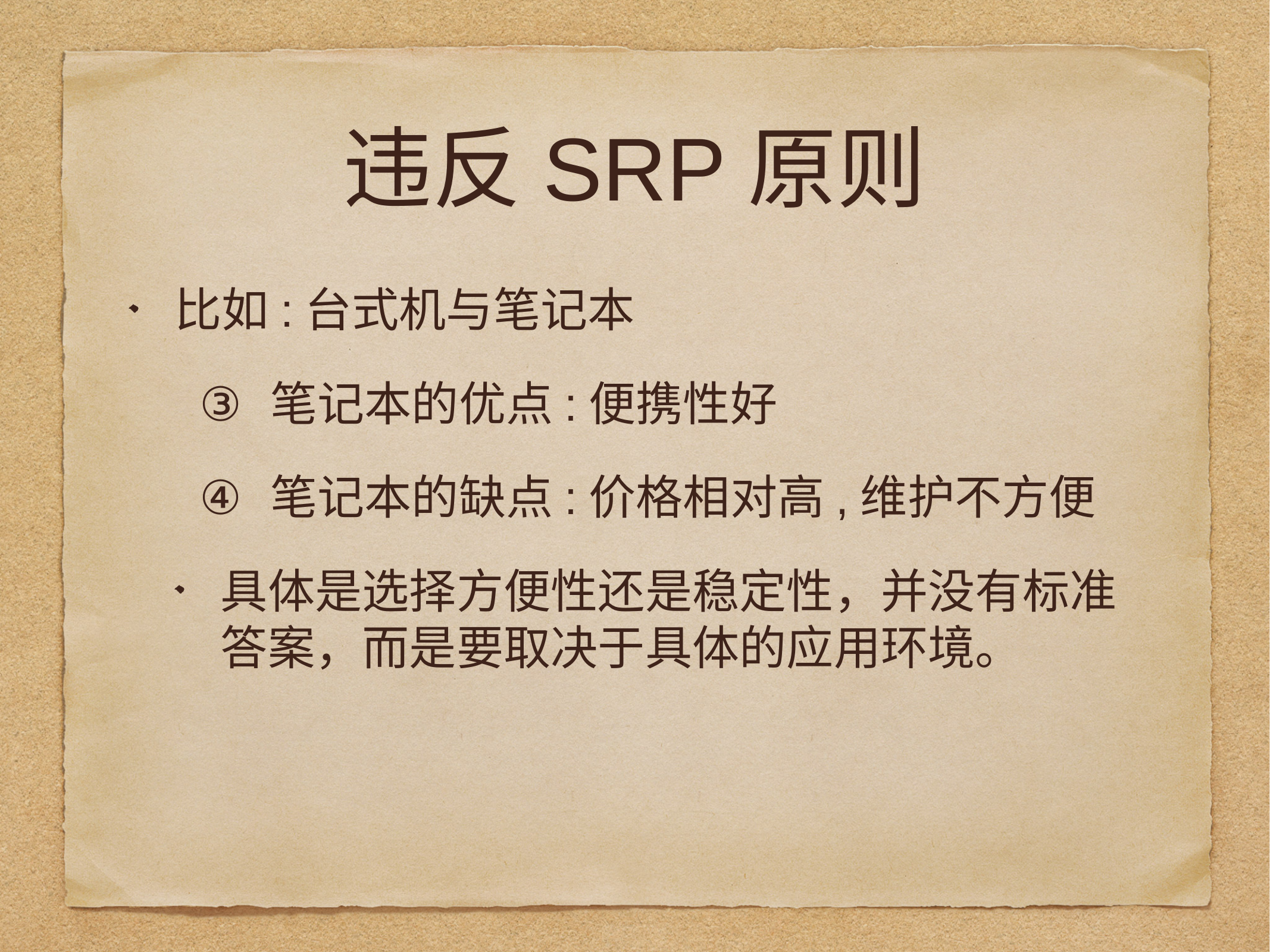

# 违反SRP原则
比如:台式机与笔记本
笔记本的优点:便携性好
笔记本的缺点:价格相对高,维护不方便
具体是选择方便性还是稳定性，并没有标准答案，而是要取决于具体的应用环境。